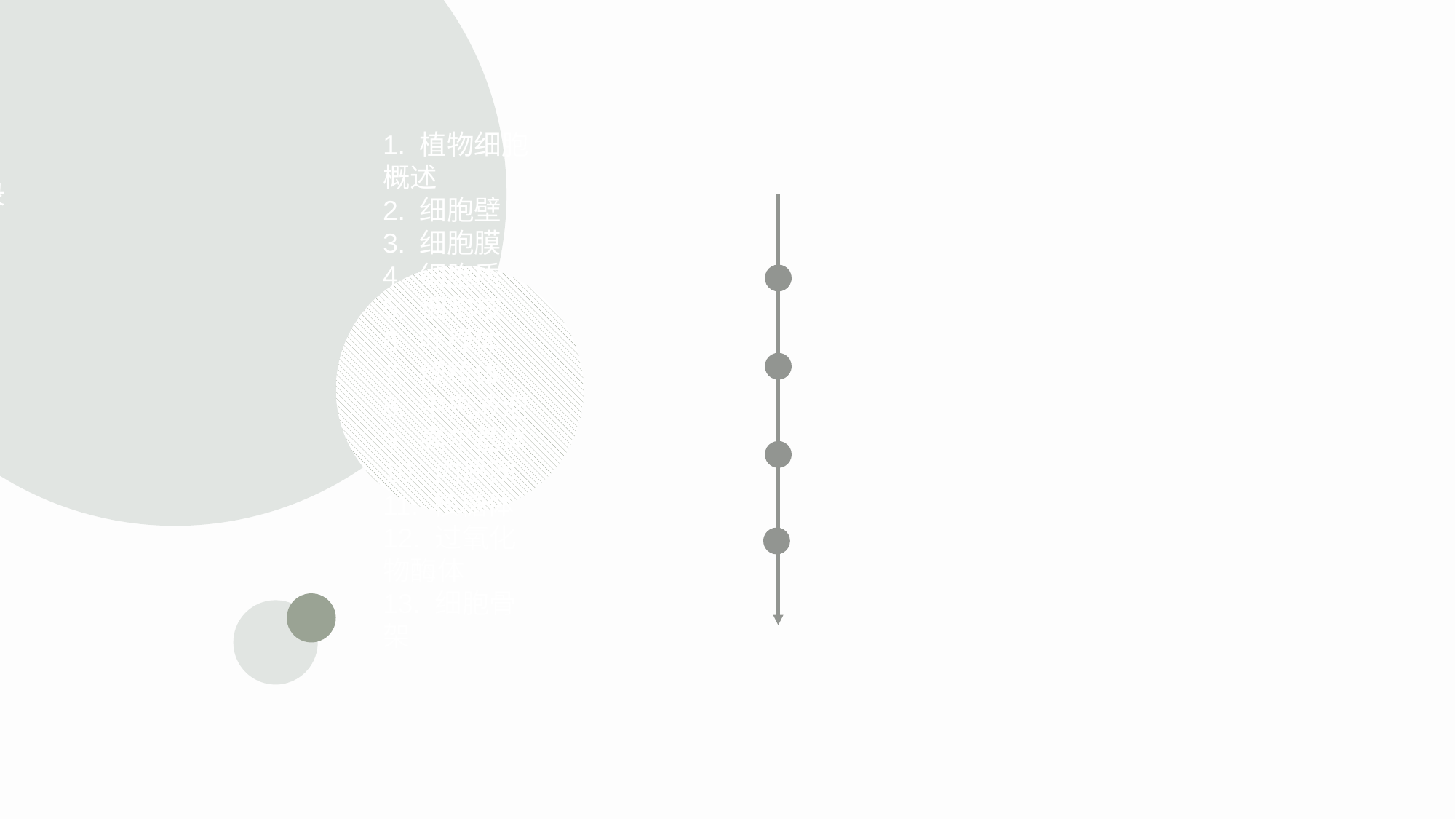

目录

1. 植物细胞概述
2. 细胞壁
3. 细胞膜
4. 细胞质
5. 细胞核
6. 叶绿体
7. 线粒体
8. 中央液泡
9. 高尔基体
10. 内质网
11. 核糖体
12. 过氧化物酶体
13. 细胞骨架